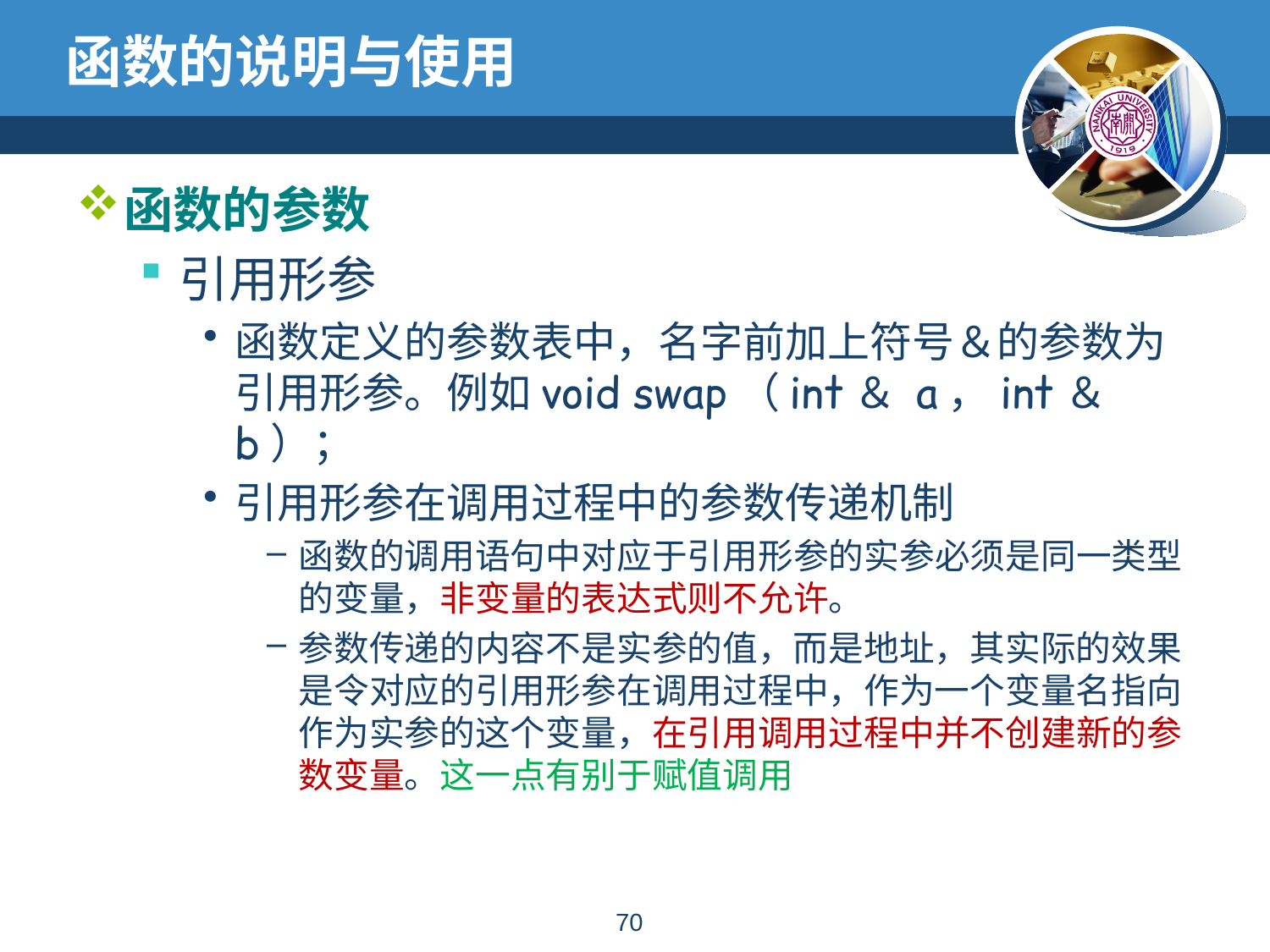

# 函数的说明与使用
函数的参数
引用形参
函数定义的参数表中，名字前加上符号＆的参数为引用形参。例如void swap（int＆ a，int＆ b）；
引用形参在调用过程中的参数传递机制
函数的调用语句中对应于引用形参的实参必须是同一类型的变量，非变量的表达式则不允许。
参数传递的内容不是实参的值，而是地址，其实际的效果是令对应的引用形参在调用过程中，作为一个变量名指向作为实参的这个变量，在引用调用过程中并不创建新的参数变量。这一点有别于赋值调用
70